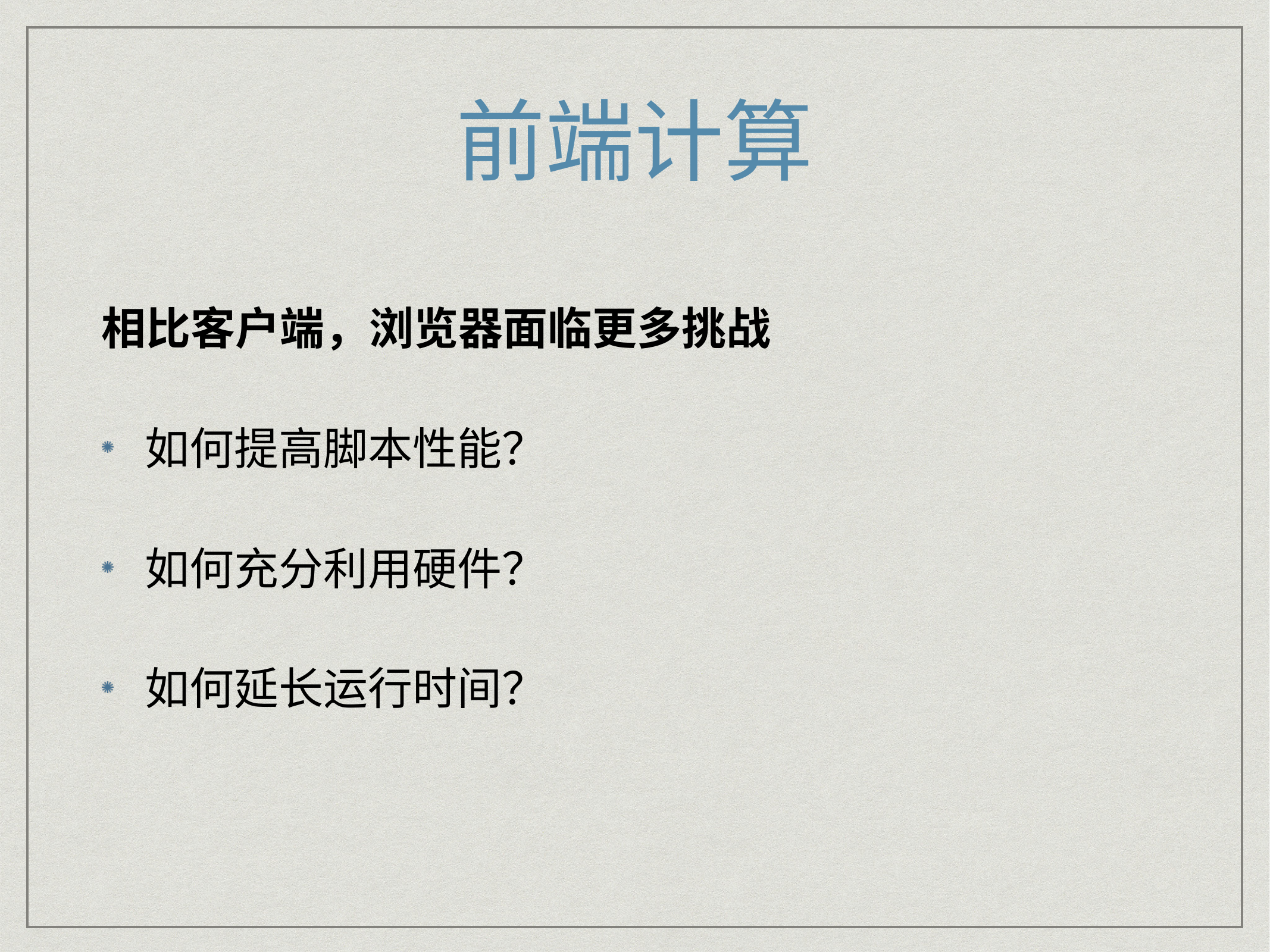

# 前端计算
相比客户端，浏览器面临更多挑战
如何提高脚本性能？
如何充分利用硬件？
如何延长运行时间？